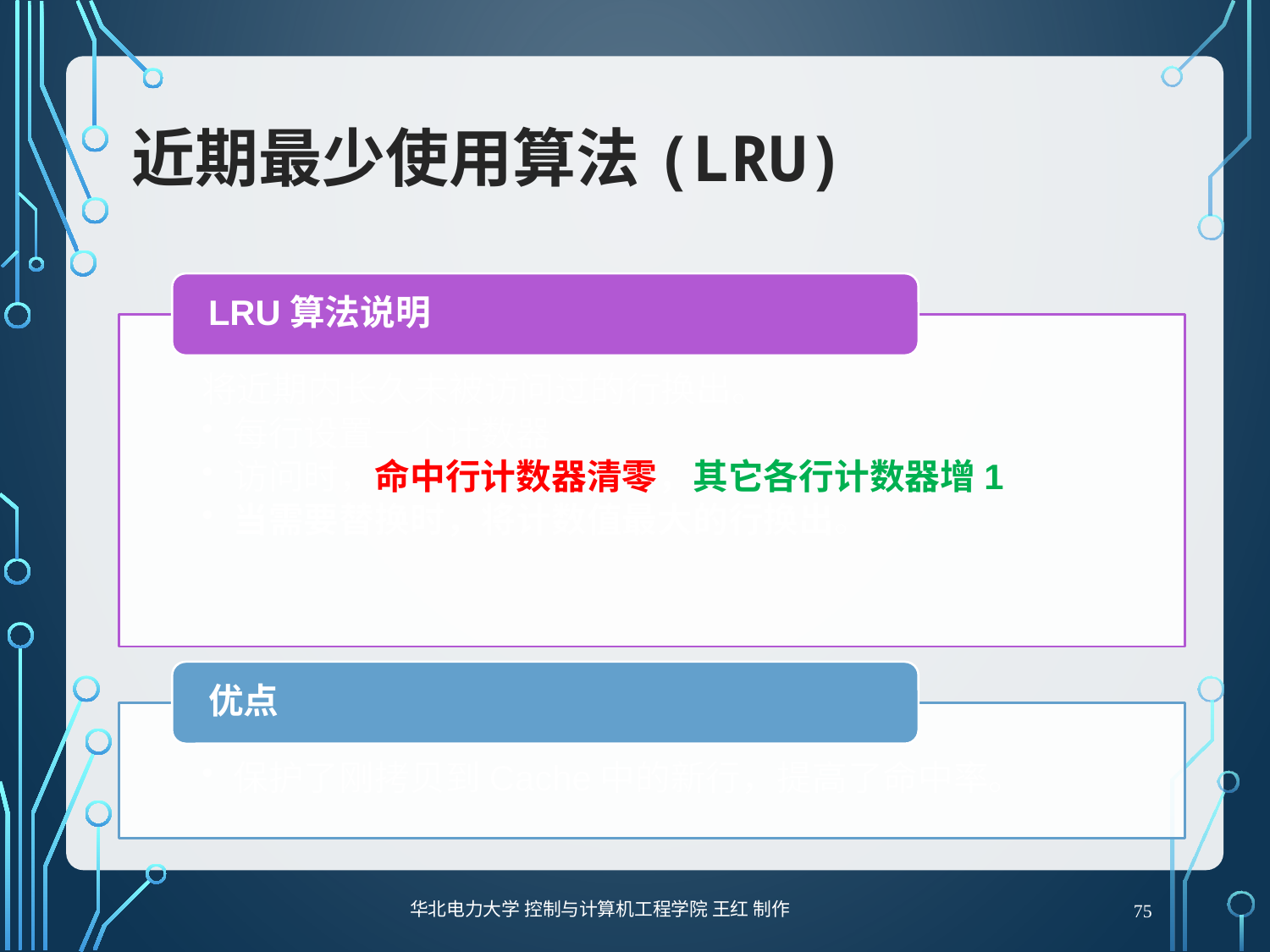

# 近期最少使用算法(LRU)
将近期内长久未被访问过的行换出。
每行设置一个计数器
访问时，命中行计数器清零，其它各行计数器增1
当需要替换时，将计数值最大的行换出。
LRU算法说明
保护了刚拷贝到Cache中的新行，提高了命中率。
优点
75
华北电力大学 控制与计算机工程学院 王红 制作